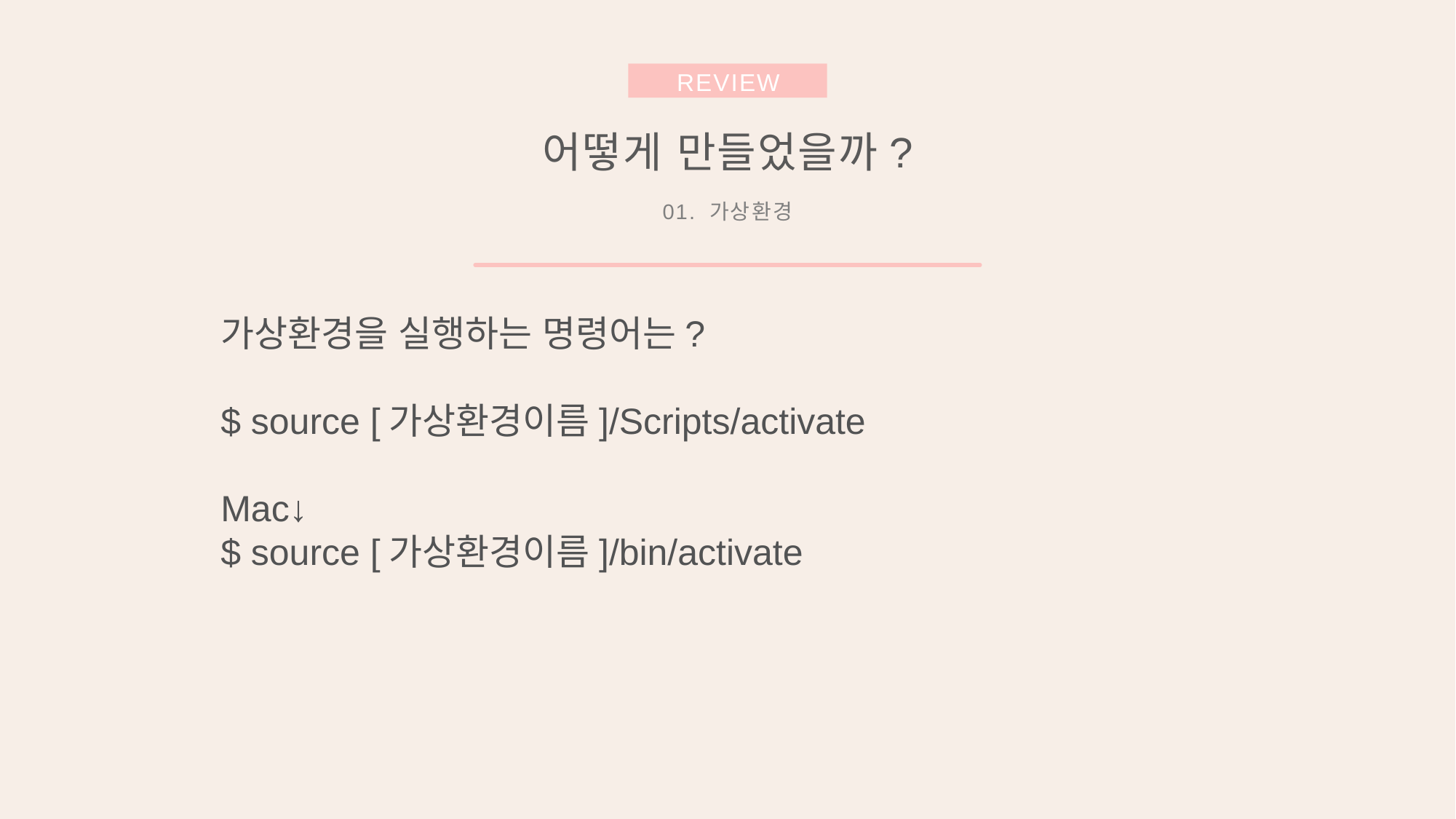

REVIEW
어떻게 만들었을까?
01. 가상환경
가상환경을 실행하는 명령어는?

$ source [가상환경이름]/Scripts/activate

Mac↓
$ source [가상환경이름]/bin/activate